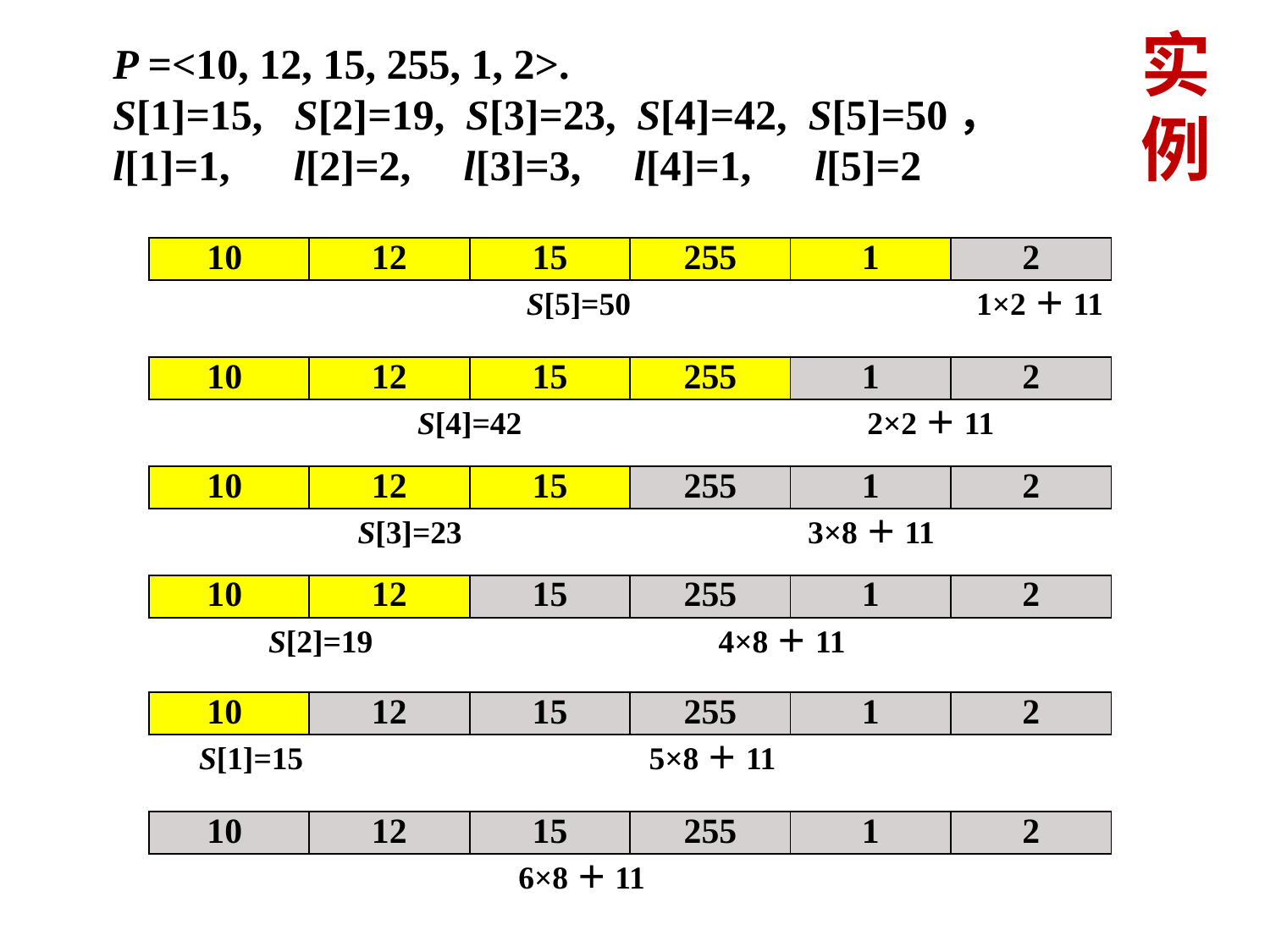

# 实 例
P =<10, 12, 15, 255, 1, 2>.
S[1]=15,   S[2]=19,  S[3]=23,  S[4]=42,  S[5]=50，
l[1]=1,      l[2]=2,     l[3]=3,     l[4]=1,      l[5]=2
| 10 | 12 | 15 | 255 | 1 | 2 |
| --- | --- | --- | --- | --- | --- |
 S[5]=50                                           1×2＋11
| 10 | 12 | 15 | 255 | 1 | 2 |
| --- | --- | --- | --- | --- | --- |
 S[4]=42                                           2×2＋11
| 10 | 12 | 15 | 255 | 1 | 2 |
| --- | --- | --- | --- | --- | --- |
 S[3]=23                                           3×8＋11
| 10 | 12 | 15 | 255 | 1 | 2 |
| --- | --- | --- | --- | --- | --- |
 S[2]=19                                           4×8＋11
| 10 | 12 | 15 | 255 | 1 | 2 |
| --- | --- | --- | --- | --- | --- |
 S[1]=15                                           5×8＋11
| 10 | 12 | 15 | 255 | 1 | 2 |
| --- | --- | --- | --- | --- | --- |
6×8＋11